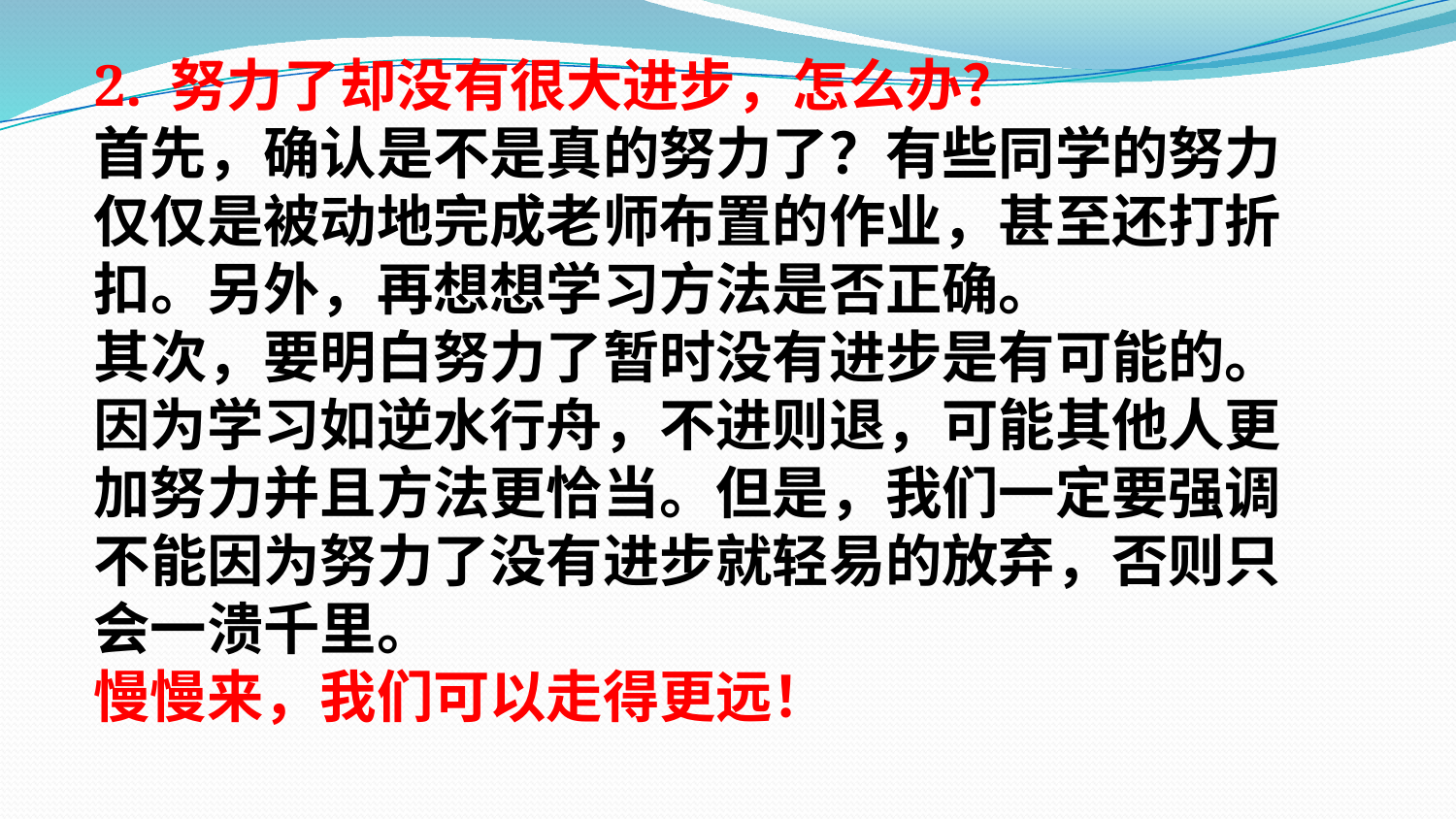

2. 努力了却没有很大进步，怎么办？
首先，确认是不是真的努力了？有些同学的努力仅仅是被动地完成老师布置的作业，甚至还打折扣。另外，再想想学习方法是否正确。
其次，要明白努力了暂时没有进步是有可能的。因为学习如逆水行舟，不进则退，可能其他人更加努力并且方法更恰当。但是，我们一定要强调不能因为努力了没有进步就轻易的放弃，否则只会一溃千里。
慢慢来，我们可以走得更远！